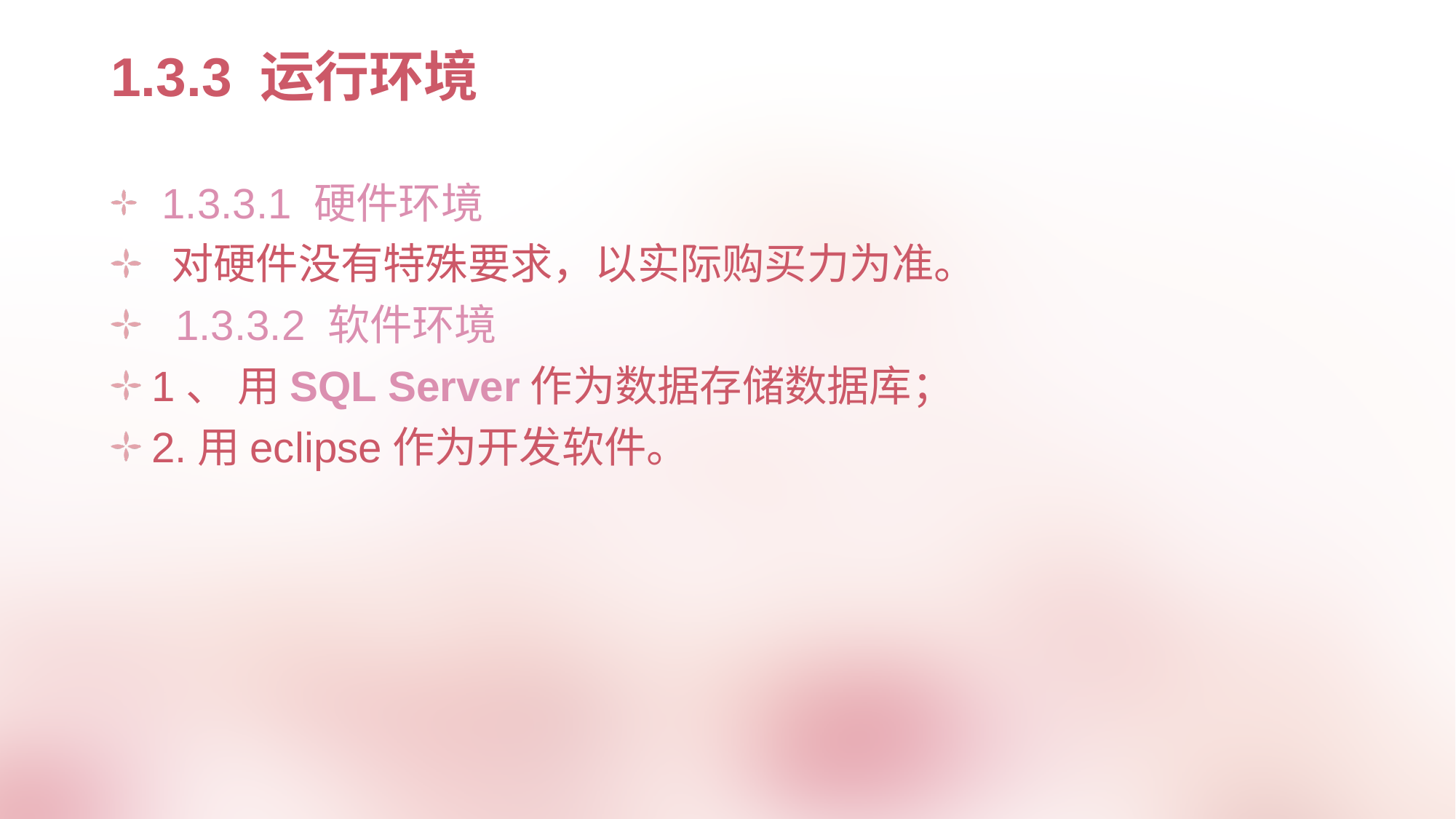

1.3.3 运行环境
 1.3.3.1 硬件环境
 对硬件没有特殊要求，以实际购买力为准。
  1.3.3.2 软件环境
1、 用SQL Server作为数据存储数据库；
2.用eclipse作为开发软件。